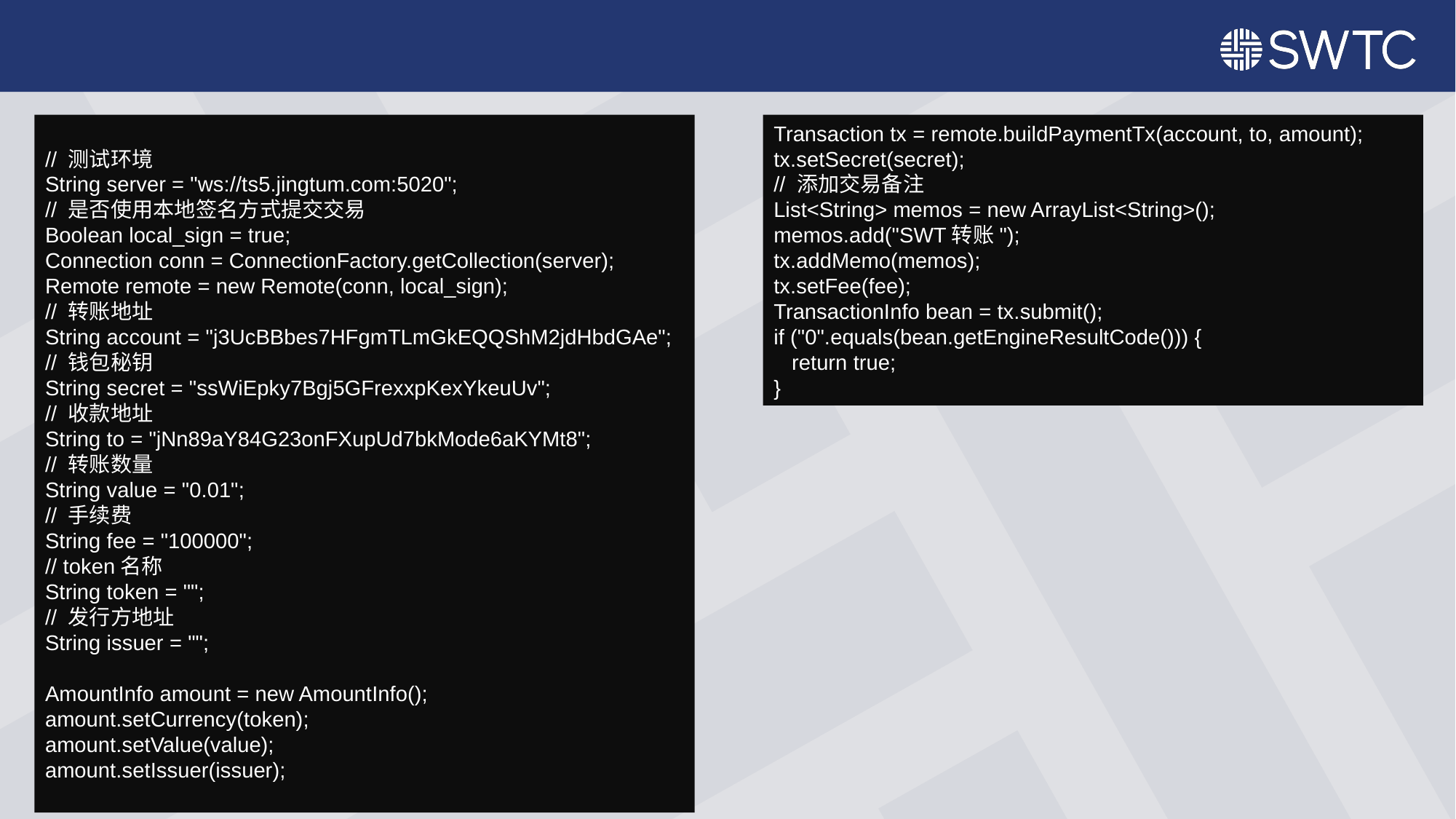

// 测试环境
String server = "ws://ts5.jingtum.com:5020";
// 是否使用本地签名方式提交交易
Boolean local_sign = true;
Connection conn = ConnectionFactory.getCollection(server);
Remote remote = new Remote(conn, local_sign);
// 转账地址
String account = "j3UcBBbes7HFgmTLmGkEQQShM2jdHbdGAe";
// 钱包秘钥
String secret = "ssWiEpky7Bgj5GFrexxpKexYkeuUv";
// 收款地址
String to = "jNn89aY84G23onFXupUd7bkMode6aKYMt8";
// 转账数量
String value = "0.01";
// 手续费
String fee = "100000";
// token名称
String token = "";
// 发行方地址
String issuer = "";

AmountInfo amount = new AmountInfo();
amount.setCurrency(token);
amount.setValue(value);
amount.setIssuer(issuer);

Transaction tx = remote.buildPaymentTx(account, to, amount);
tx.setSecret(secret);
// 添加交易备注
List<String> memos = new ArrayList<String>();
memos.add("SWT转账");
tx.addMemo(memos);
tx.setFee(fee);
TransactionInfo bean = tx.submit();
if ("0".equals(bean.getEngineResultCode())) {
   return true;
}